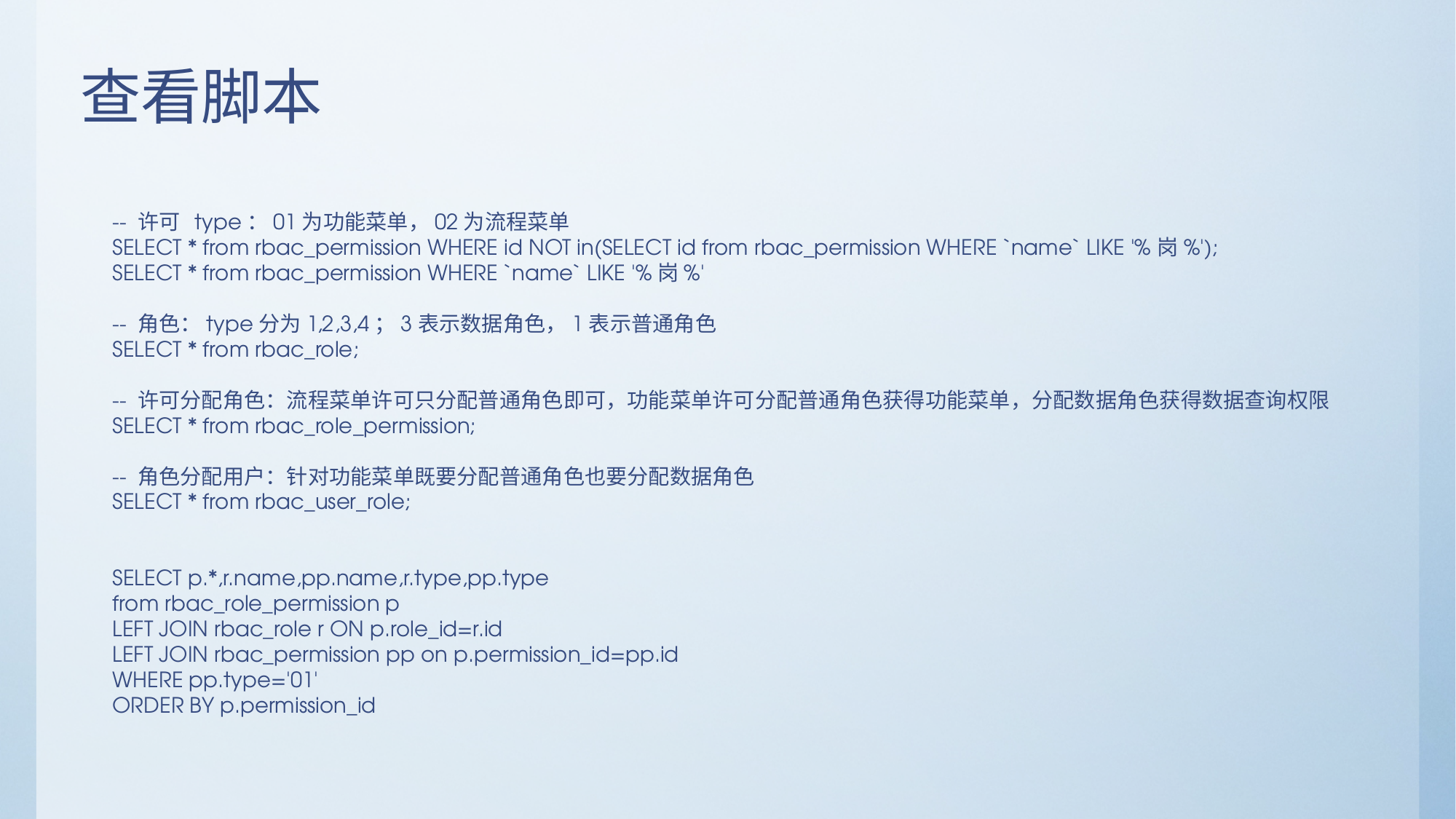

# 查看脚本
-- 许可  type：01为功能菜单，02为流程菜单
SELECT * from rbac_permission WHERE id NOT in(SELECT id from rbac_permission WHERE `name` LIKE '%岗%');
SELECT * from rbac_permission WHERE `name` LIKE '%岗%'

-- 角色：type分为1,2,3,4；3表示数据角色，1表示普通角色
SELECT * from rbac_role;

-- 许可分配角色：流程菜单许可只分配普通角色即可，功能菜单许可分配普通角色获得功能菜单，分配数据角色获得数据查询权限
SELECT * from rbac_role_permission;

-- 角色分配用户：针对功能菜单既要分配普通角色也要分配数据角色
SELECT * from rbac_user_role;

SELECT p.*,r.name,pp.name,r.type,pp.type
from rbac_role_permission p
LEFT JOIN rbac_role r ON p.role_id=r.id
LEFT JOIN rbac_permission pp on p.permission_id=pp.id
WHERE pp.type='01'
ORDER BY p.permission_id